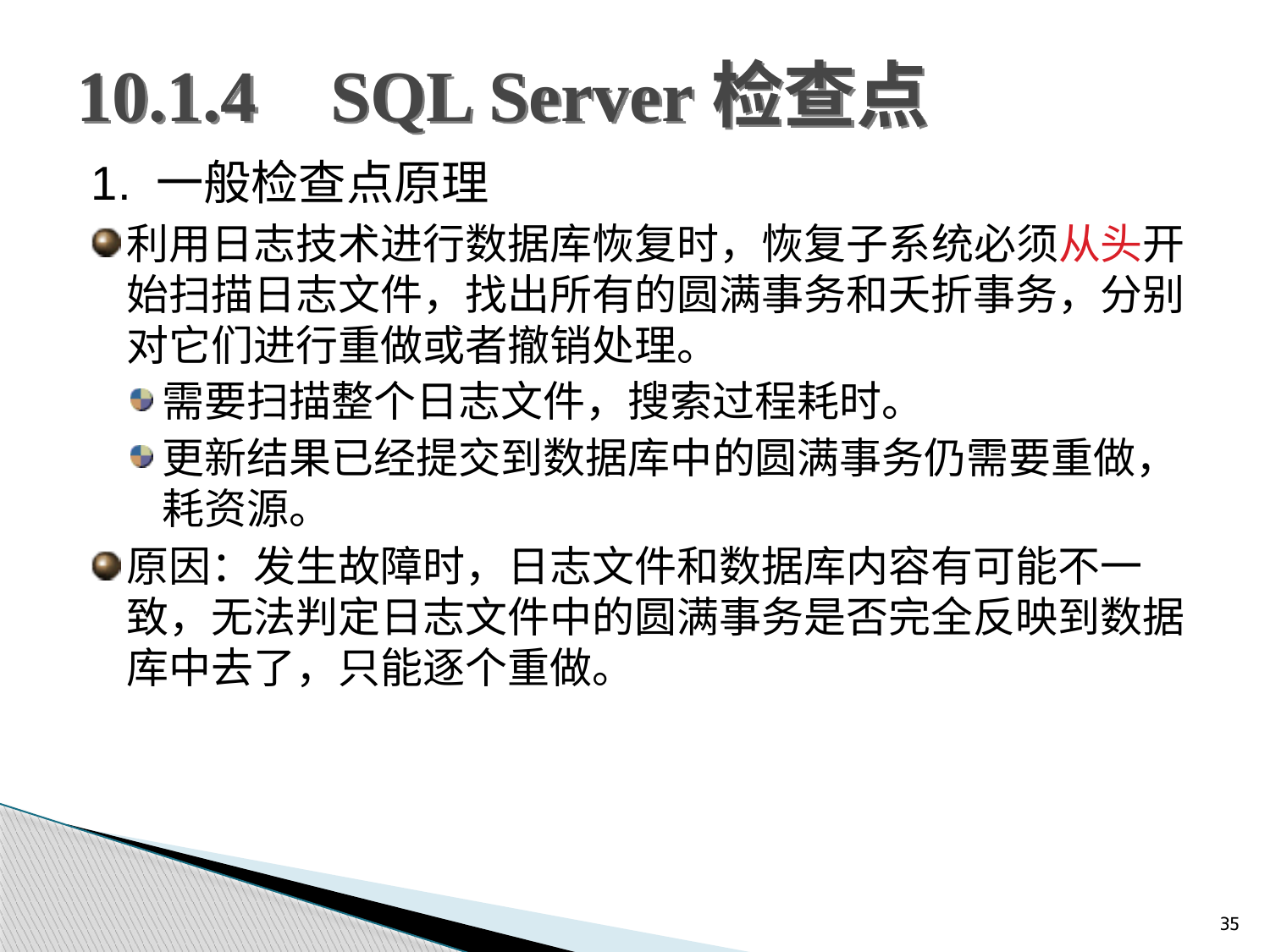

# 10.1.4	SQL Server检查点
1. 一般检查点原理
利用日志技术进行数据库恢复时，恢复子系统必须从头开始扫描日志文件，找出所有的圆满事务和夭折事务，分别对它们进行重做或者撤销处理。
需要扫描整个日志文件，搜索过程耗时。
更新结果已经提交到数据库中的圆满事务仍需要重做，耗资源。
原因：发生故障时，日志文件和数据库内容有可能不一致，无法判定日志文件中的圆满事务是否完全反映到数据库中去了，只能逐个重做。
35